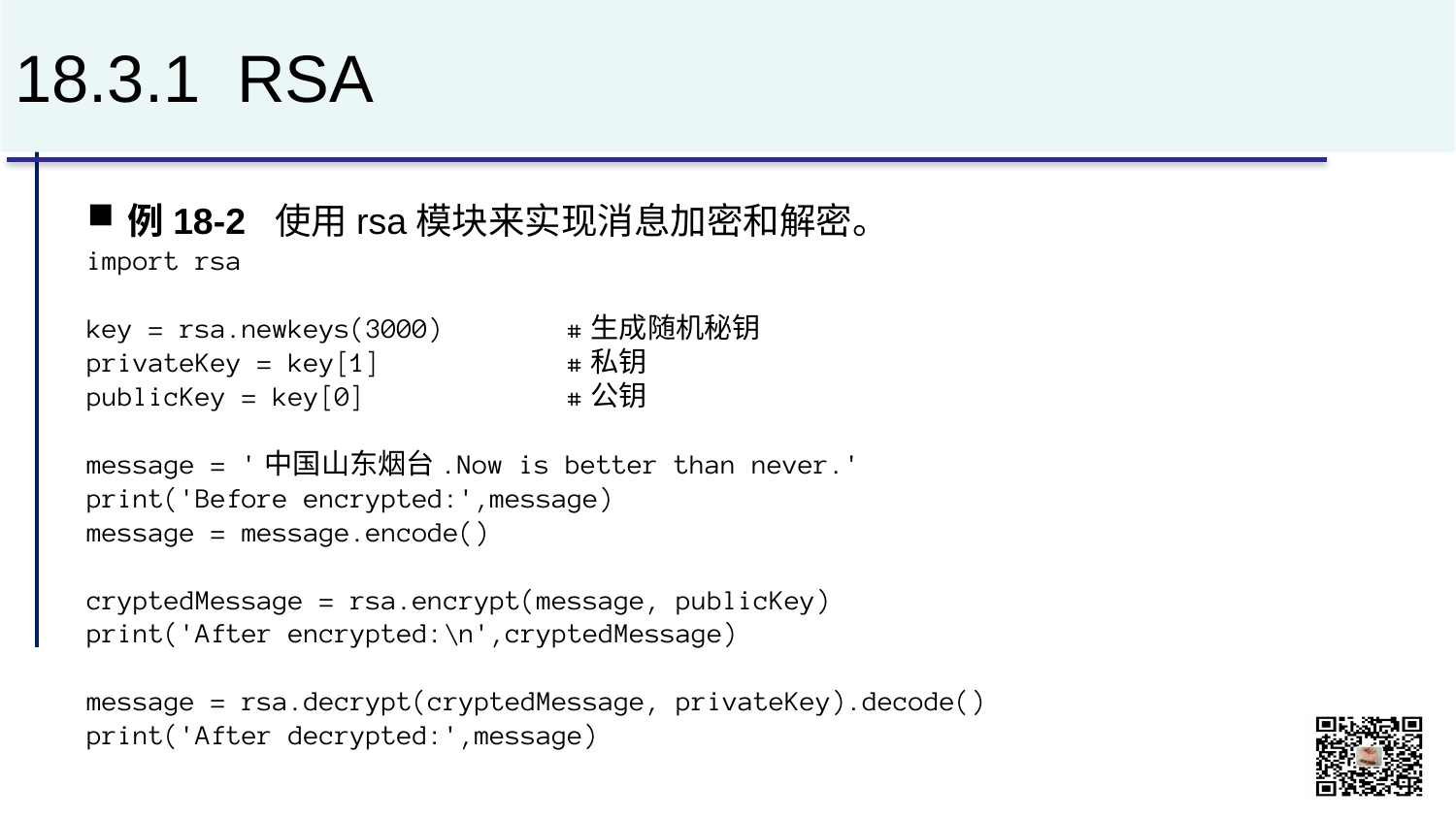

# 18.3.1  RSA
例18-2  使用rsa模块来实现消息加密和解密。
import rsa

key = rsa.newkeys(3000)        #生成随机秘钥
privateKey = key[1]            #私钥
publicKey = key[0]             #公钥

message = '中国山东烟台.Now is better than never.'
print('Before encrypted:',message)
message = message.encode()

cryptedMessage = rsa.encrypt(message, publicKey)
print('After encrypted:\n',cryptedMessage)

message = rsa.decrypt(cryptedMessage, privateKey).decode()
print('After decrypted:',message)